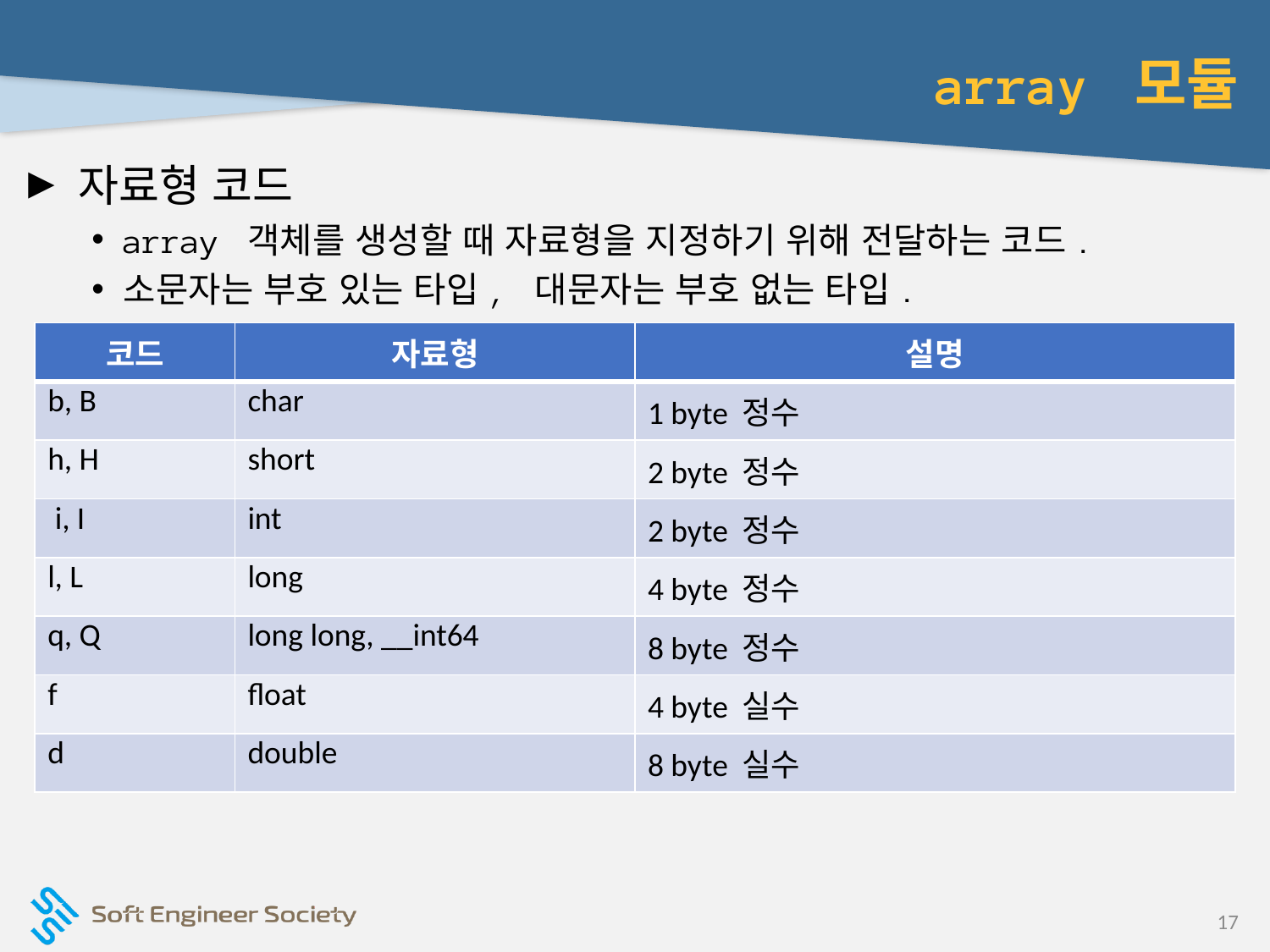

# array 모듈
자료형 코드
array 객체를 생성할 때 자료형을 지정하기 위해 전달하는 코드.
소문자는 부호 있는 타입, 대문자는 부호 없는 타입.
| 코드 | 자료형 | 설명 |
| --- | --- | --- |
| b, B | char | 1 byte 정수 |
| h, H | short | 2 byte 정수 |
| i, I | int | 2 byte 정수 |
| l, L | long | 4 byte 정수 |
| q, Q | long long, \_\_int64 | 8 byte 정수 |
| f | float | 4 byte 실수 |
| d | double | 8 byte 실수 |
17